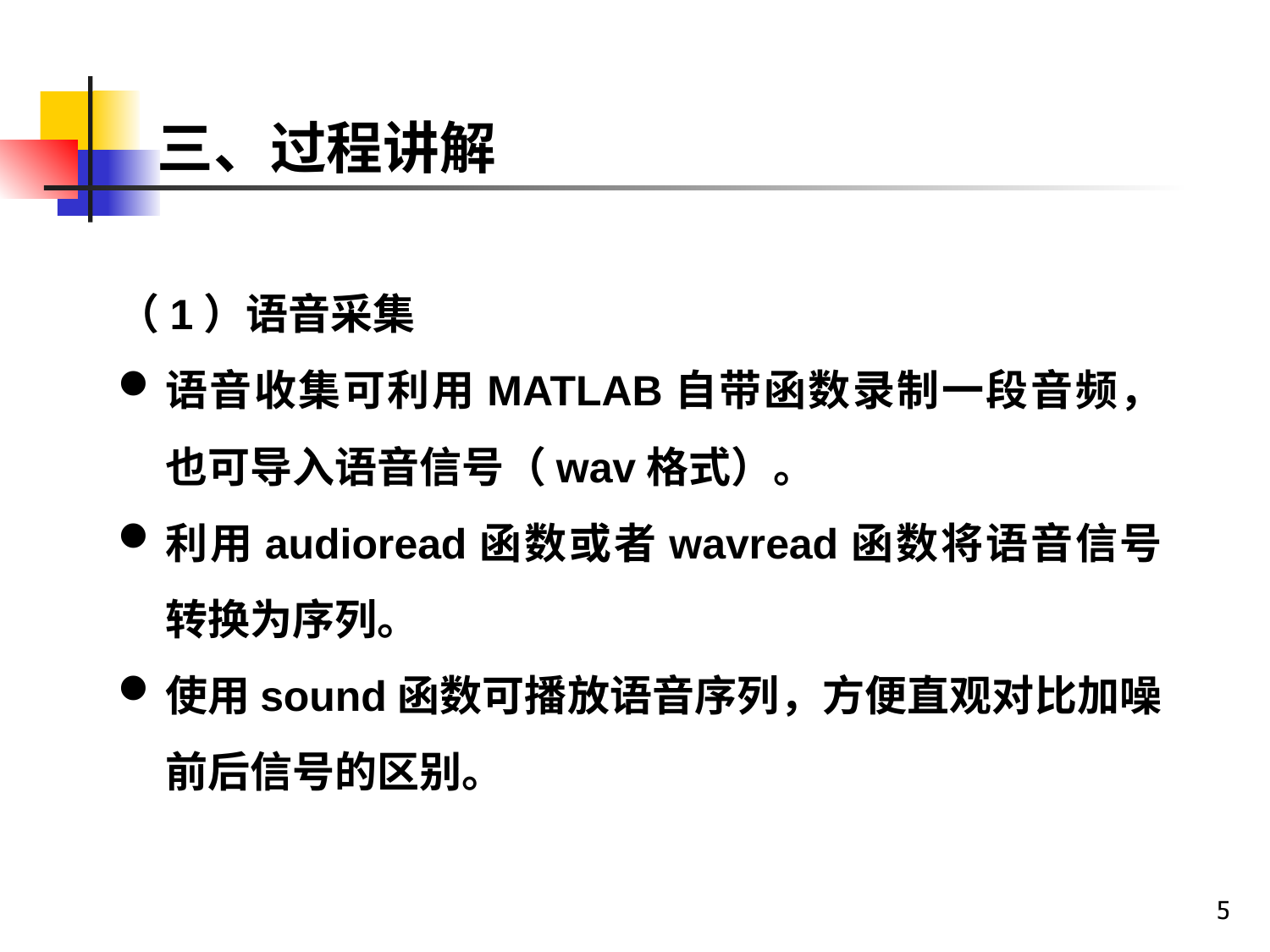

三、过程讲解
（1）语音采集
语音收集可利用MATLAB自带函数录制一段音频，也可导入语音信号（wav格式）。
利用audioread函数或者wavread函数将语音信号转换为序列。
使用sound函数可播放语音序列，方便直观对比加噪前后信号的区别。
5
5